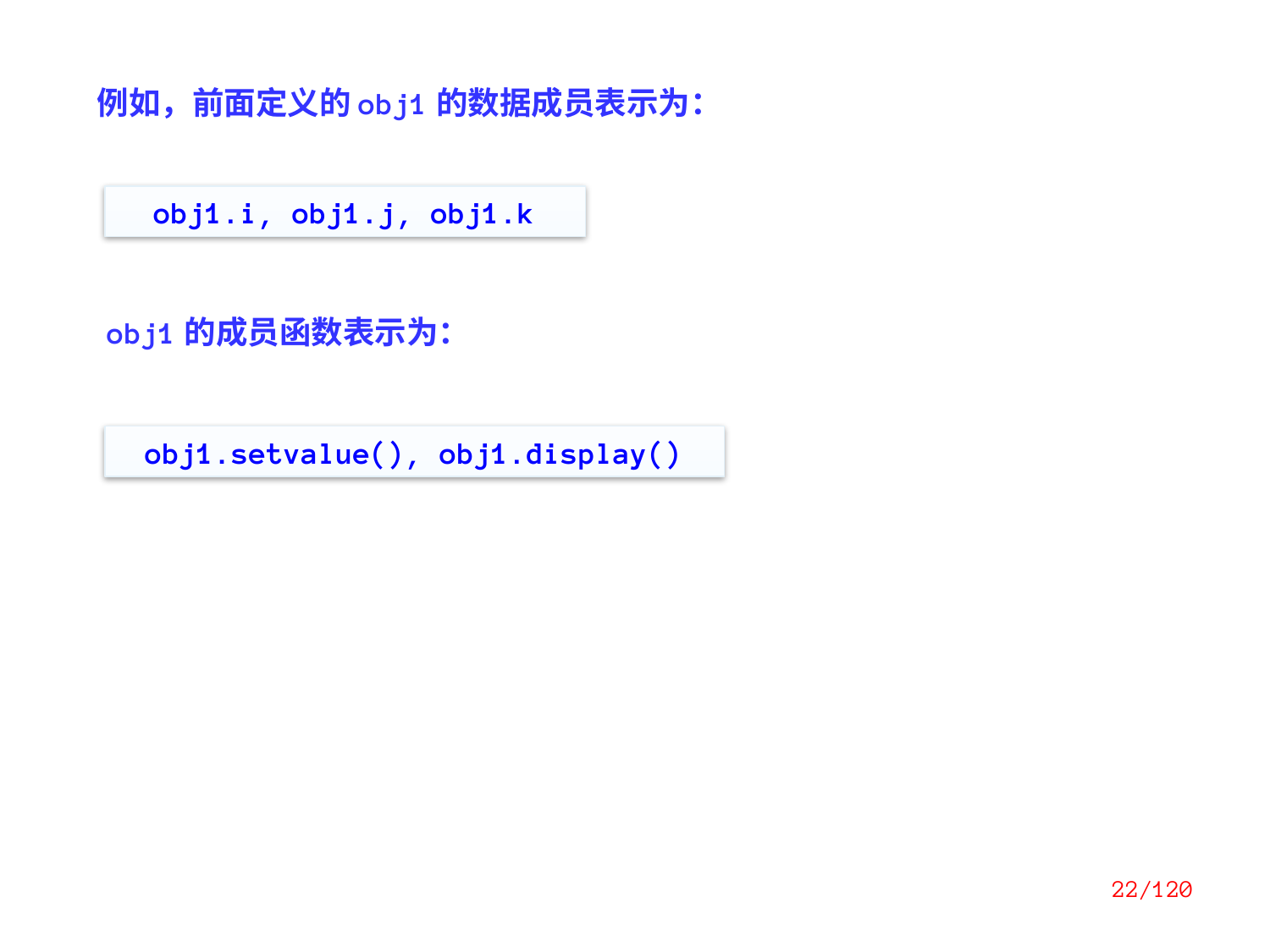

例如，前面定义的obj1的数据成员表示为：
obj1.i, obj1.j, obj1.k
obj1的成员函数表示为：
obj1.setvalue(), obj1.display()
22/120